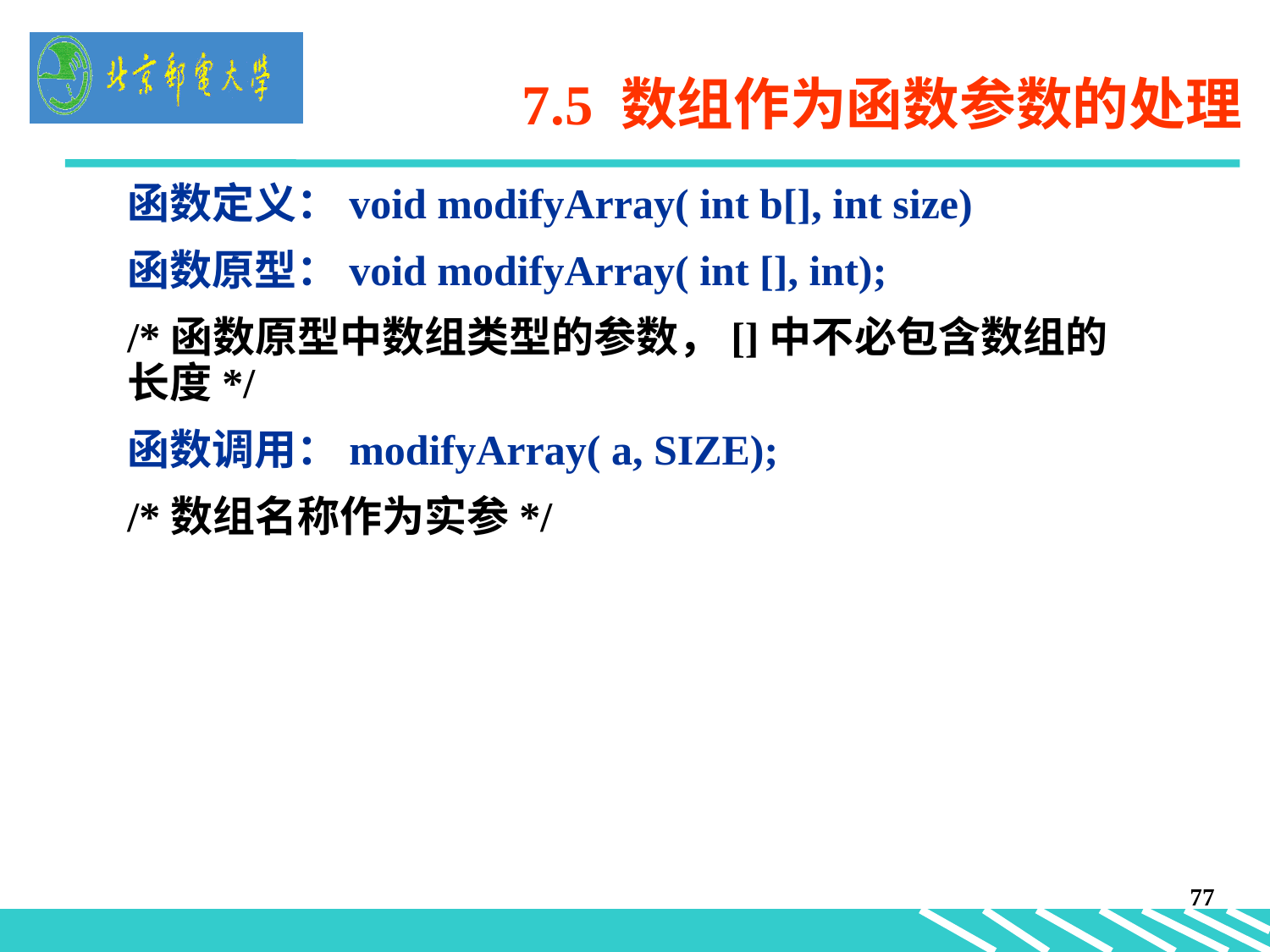

7.5 数组作为函数参数的处理
函数定义：void modifyArray( int b[], int size)
函数原型：void modifyArray( int [], int);
/*函数原型中数组类型的参数，[]中不必包含数组的长度*/
函数调用：modifyArray( a, SIZE);
/*数组名称作为实参*/
77